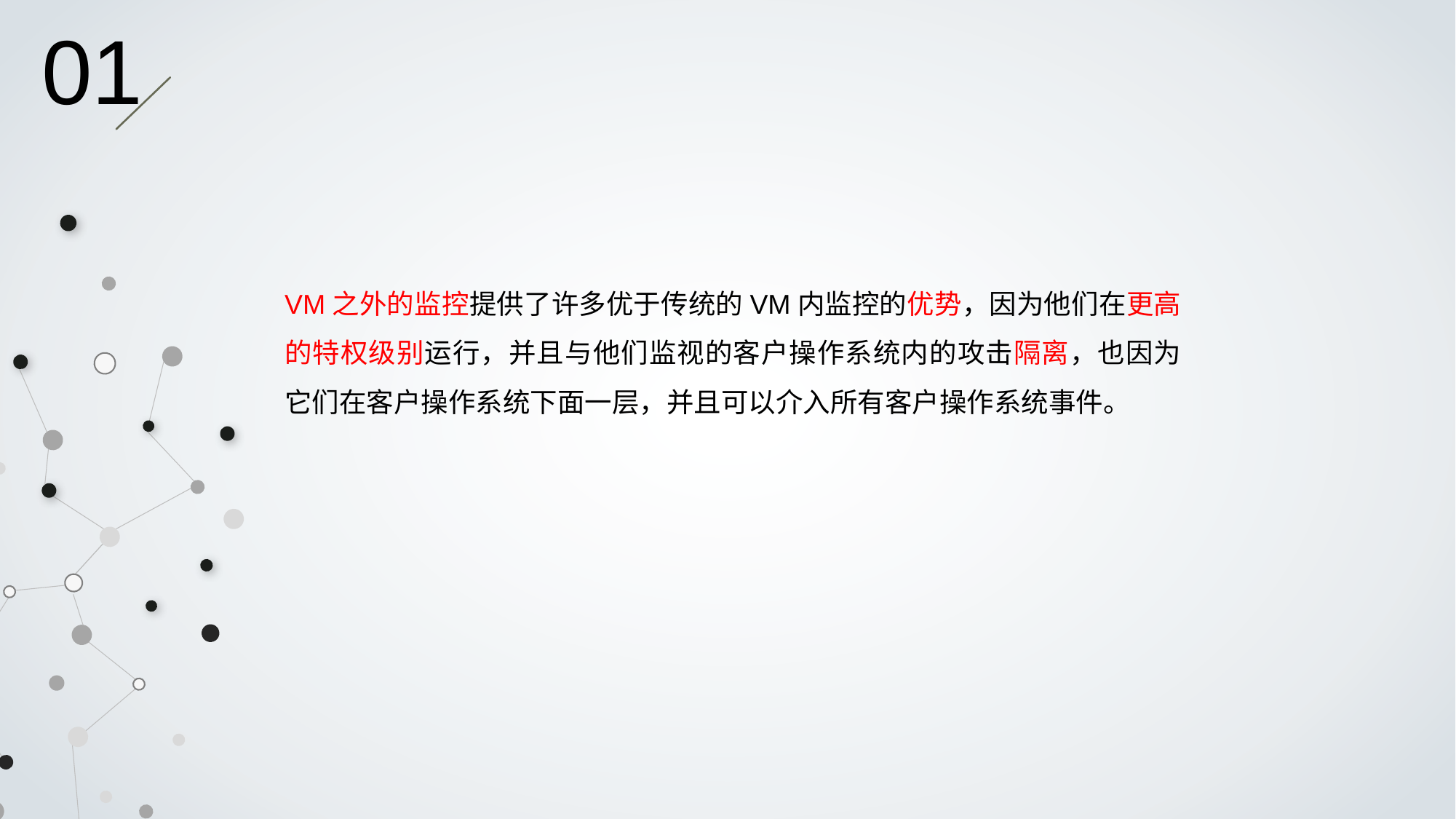

01

VM之外的监控提供了许多优于传统的VM内监控的优势，因为他们在更高的特权级别运行，并且与他们监视的客户操作系统内的攻击隔离，也因为它们在客户操作系统下面一层，并且可以介入所有客户操作系统事件。